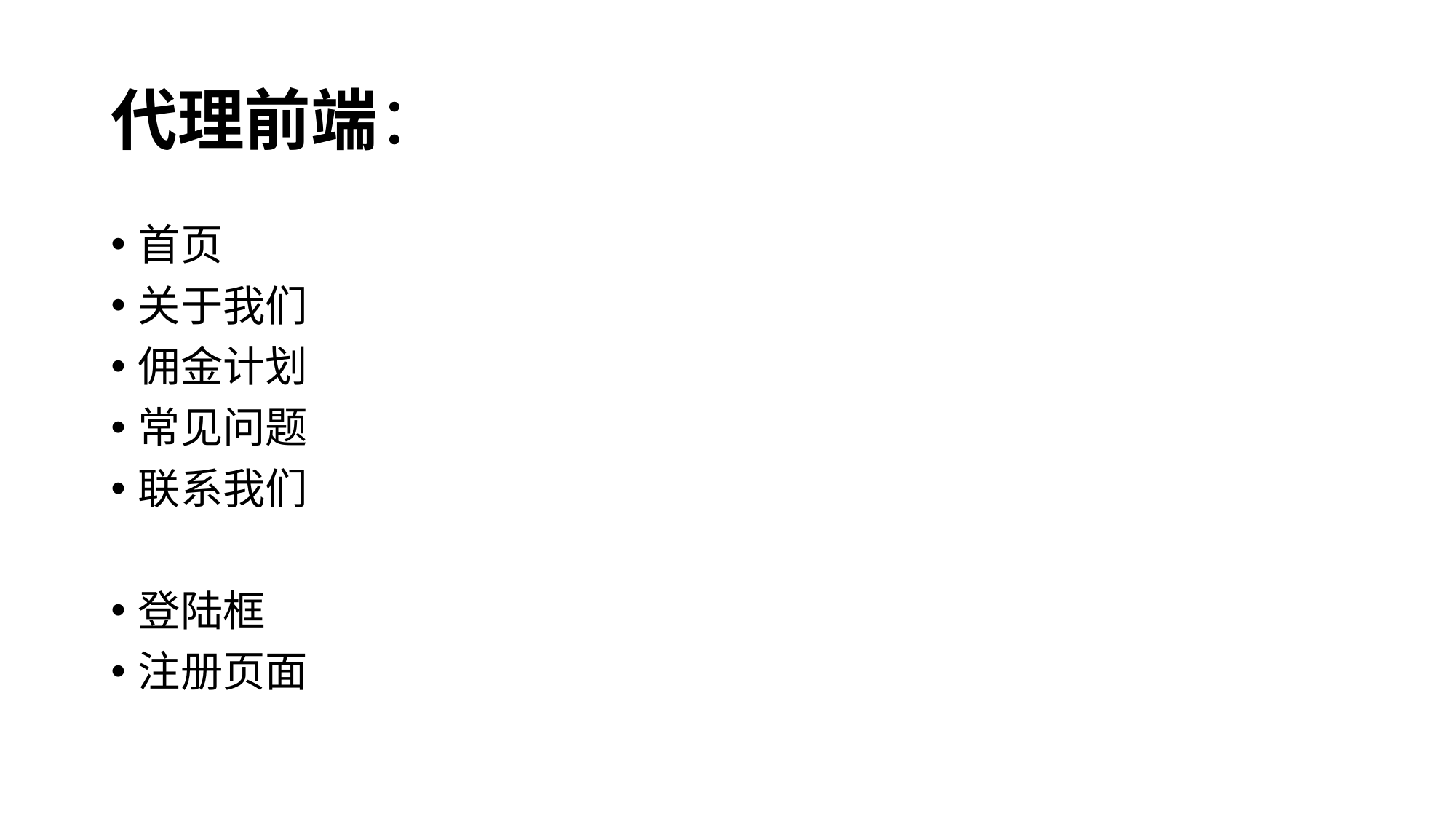

# 代理前端：
首页
关于我们
佣金计划
常见问题
联系我们

登陆框
注册页面